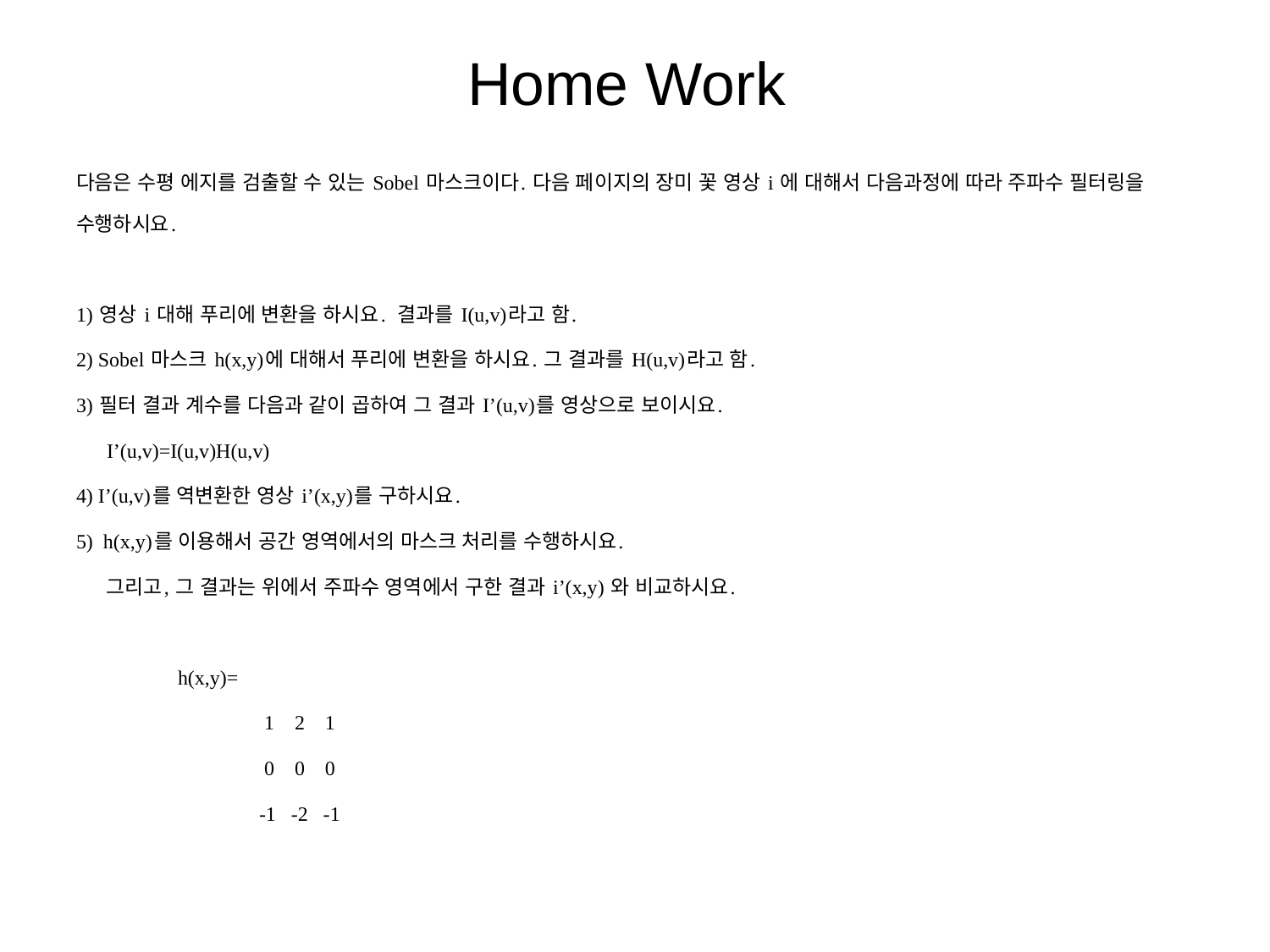

# Home Work
다음은 수평 에지를 검출할 수 있는 Sobel 마스크이다. 다음 페이지의 장미 꽃 영상 i 에 대해서 다음과정에 따라 주파수 필터링을 수행하시요.

1) 영상 i 대해 푸리에 변환을 하시요.  결과를 I(u,v)라고 함.
2) Sobel 마스크 h(x,y)에 대해서 푸리에 변환을 하시요. 그 결과를 H(u,v)라고 함.
3) 필터 결과 계수를 다음과 같이 곱하여 그 결과 I’(u,v)를 영상으로 보이시요.
      I’(u,v)=I(u,v)H(u,v)
4) I’(u,v)를 역변환한 영상 i’(x,y)를 구하시요.
5)  h(x,y)를 이용해서 공간 영역에서의 마스크 처리를 수행하시요.
     그리고, 그 결과는 위에서 주파수 영역에서 구한 결과 i’(x,y) 와 비교하시요.

                    h(x,y)=
                                     1    2    1
                                     0    0    0
                                    -1   -2   -1